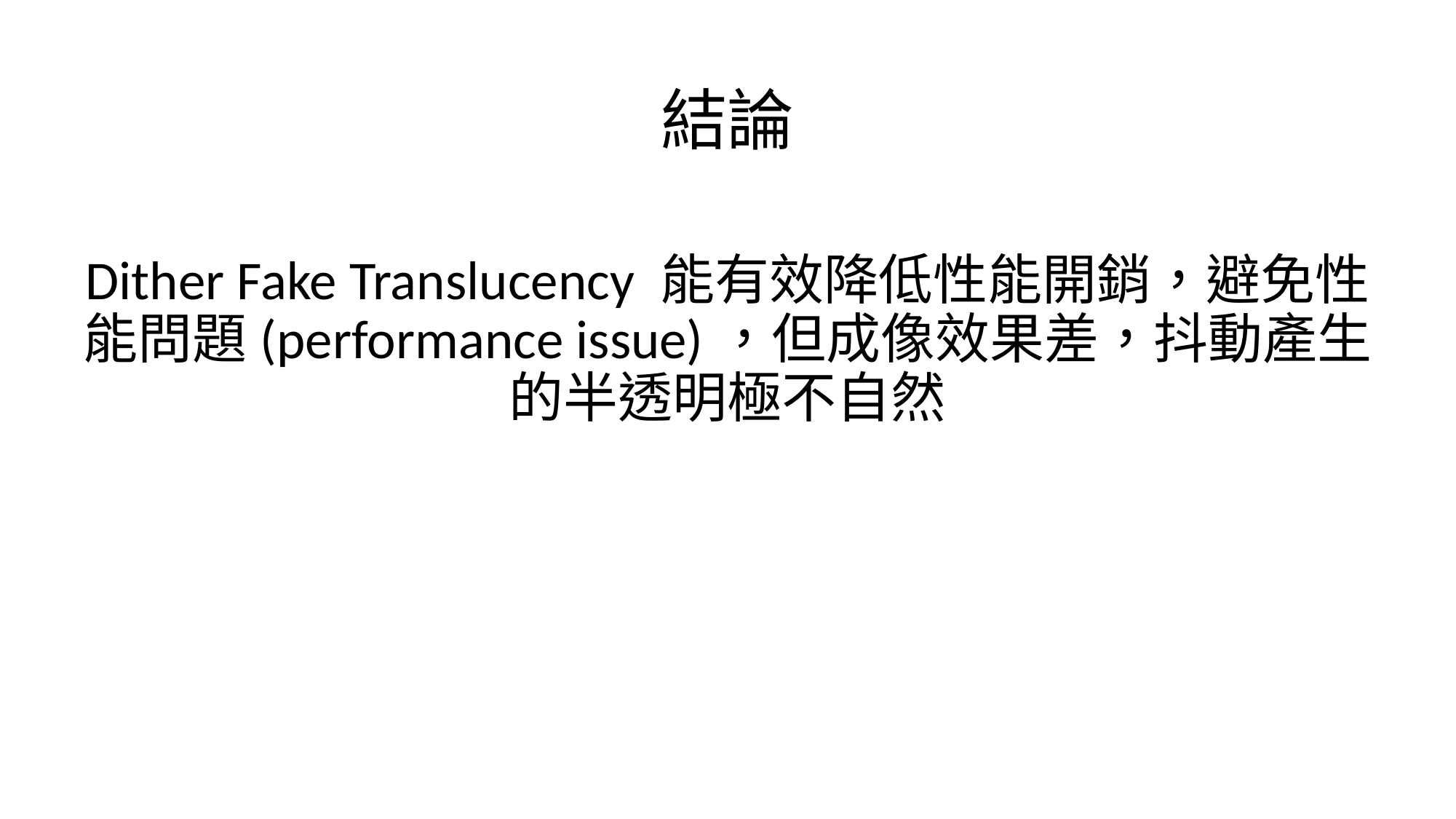

# 結論
Dither Fake Translucency 能有效降低性能開銷，避免性能問題(performance issue)，但成像效果差，抖動產生的半透明極不自然